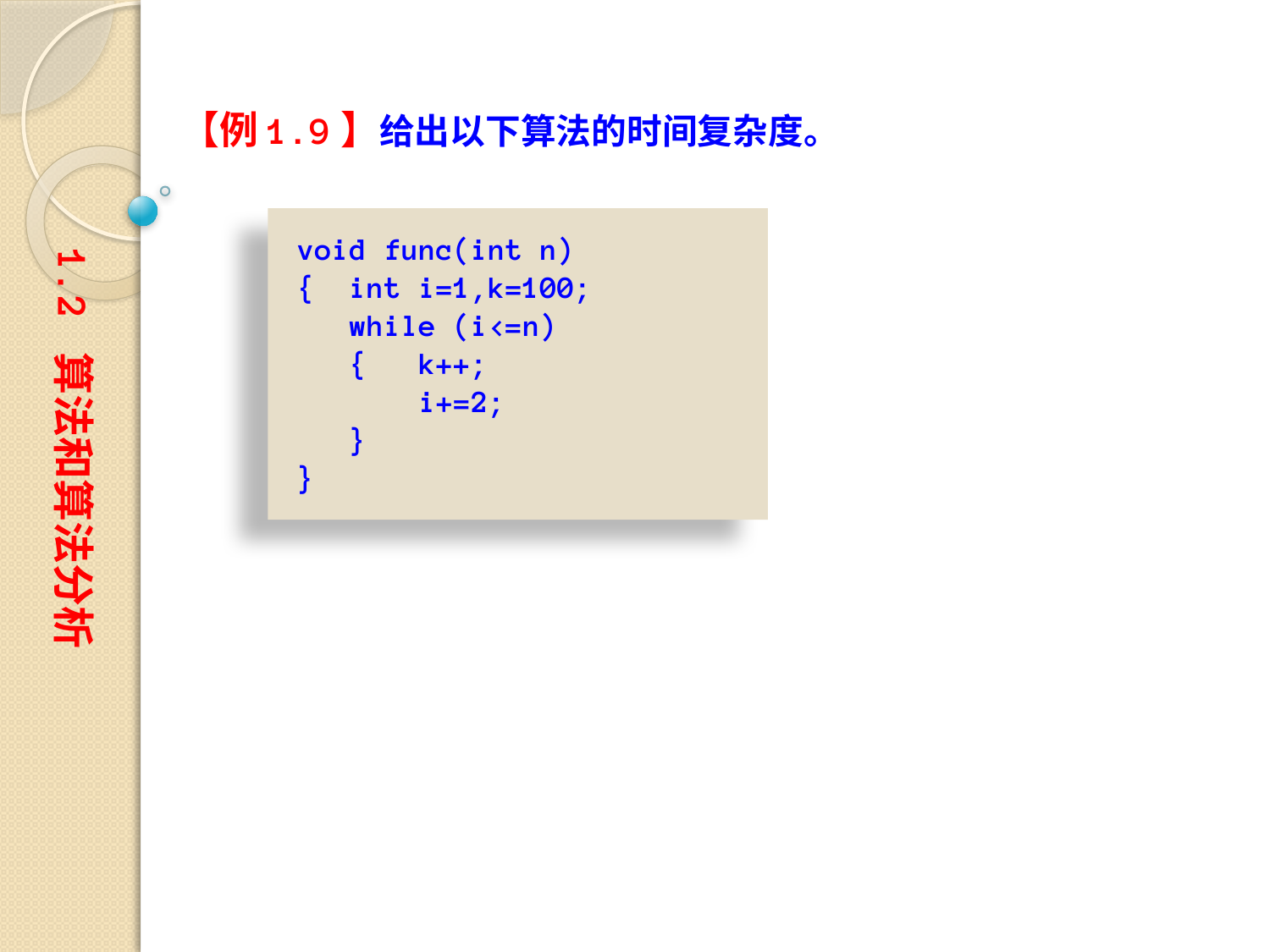

【例1.9】给出以下算法的时间复杂度。
void func(int n)
{  int i=1,k=100;
   while (i<=n)
   {   k++;
       i+=2;
   }
}
1.2 算法和算法分析